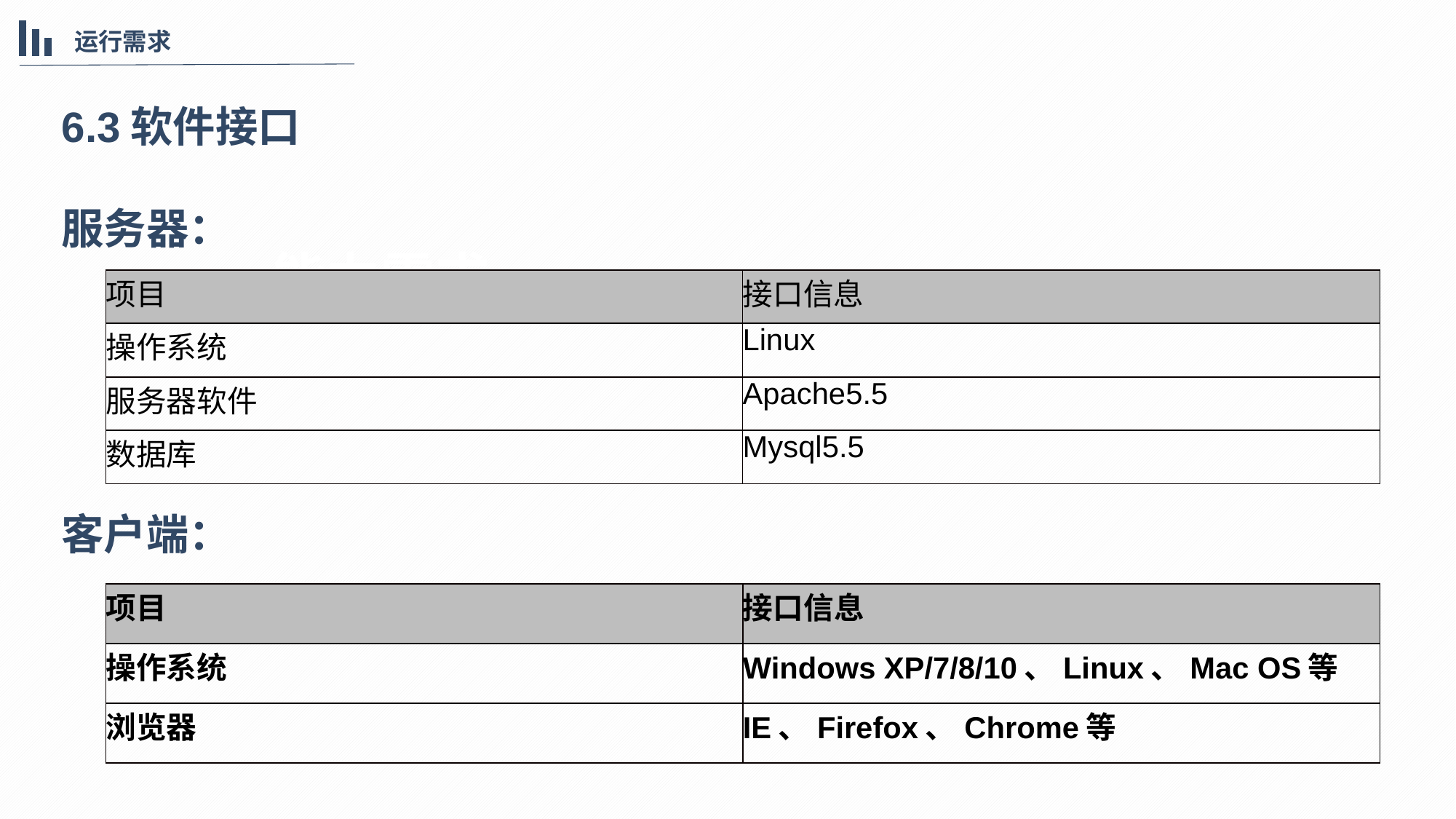

运行需求

6.3软件接口

服务器：

客户端：
能力需求
| 项目 | 接口信息 |
| --- | --- |
| 操作系统 | Linux |
| 服务器软件 | Apache5.5 |
| 数据库 | Mysql5.5 |
| 项目 | 接口信息 |
| --- | --- |
| 操作系统 | Windows XP/7/8/10、Linux、Mac OS等 |
| 浏览器 | IE、Firefox、Chrome等 |